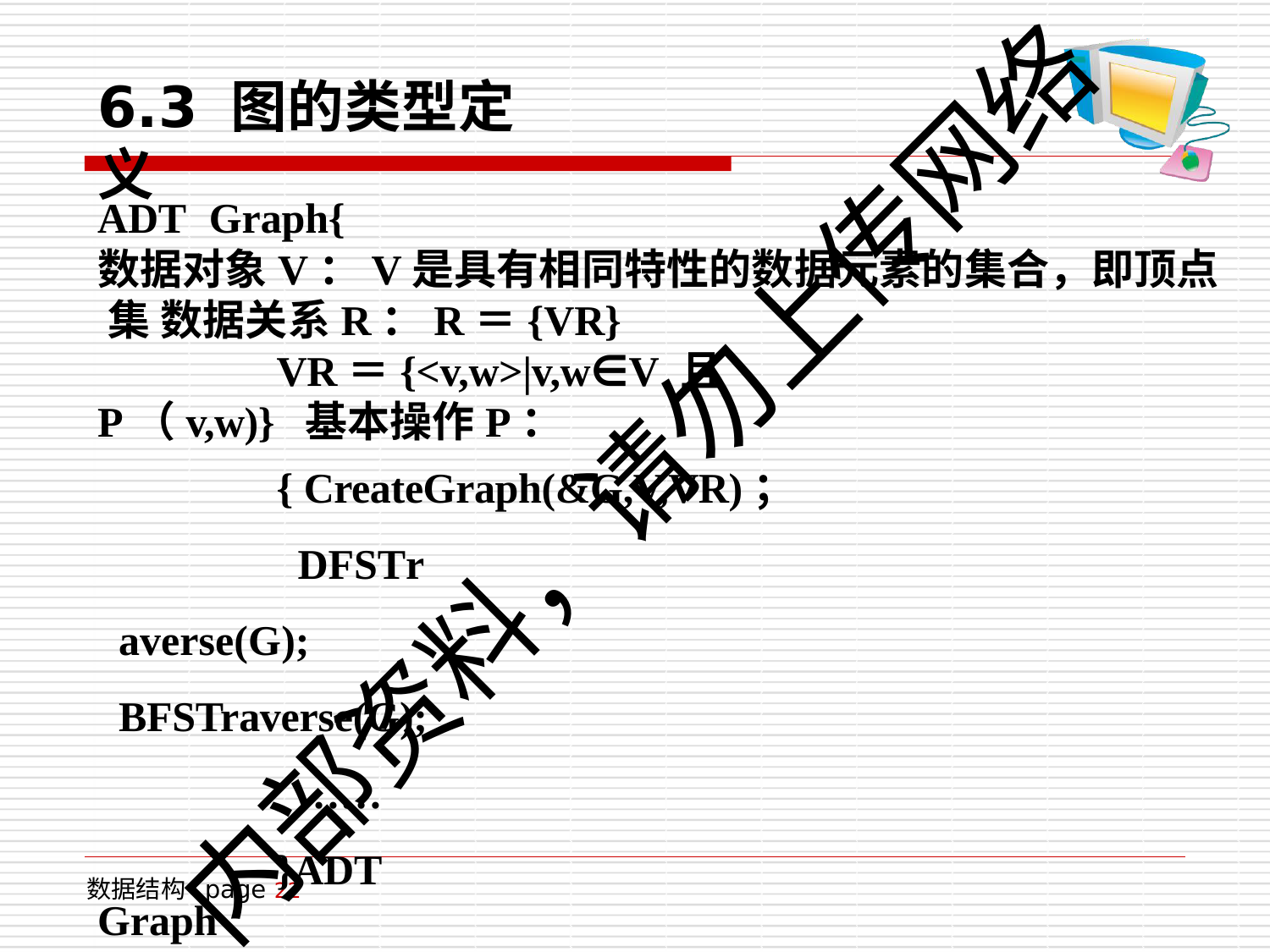

# 6.3 图的类型定义

ADT	Graph{
数据对象V：V是具有相同特性的数据元素的集合，即顶点集 数据关系R：R＝{VR}
VR＝{<v,w>|v,w∈V 且P（v,w)}  基本操作P：
{ CreateGraph(&G,V,VR)；
DFSTraverse(G);  BFSTraverse(G);
……
}ADT Graph
内部资料，请勿上传网络

数据结构 page 22